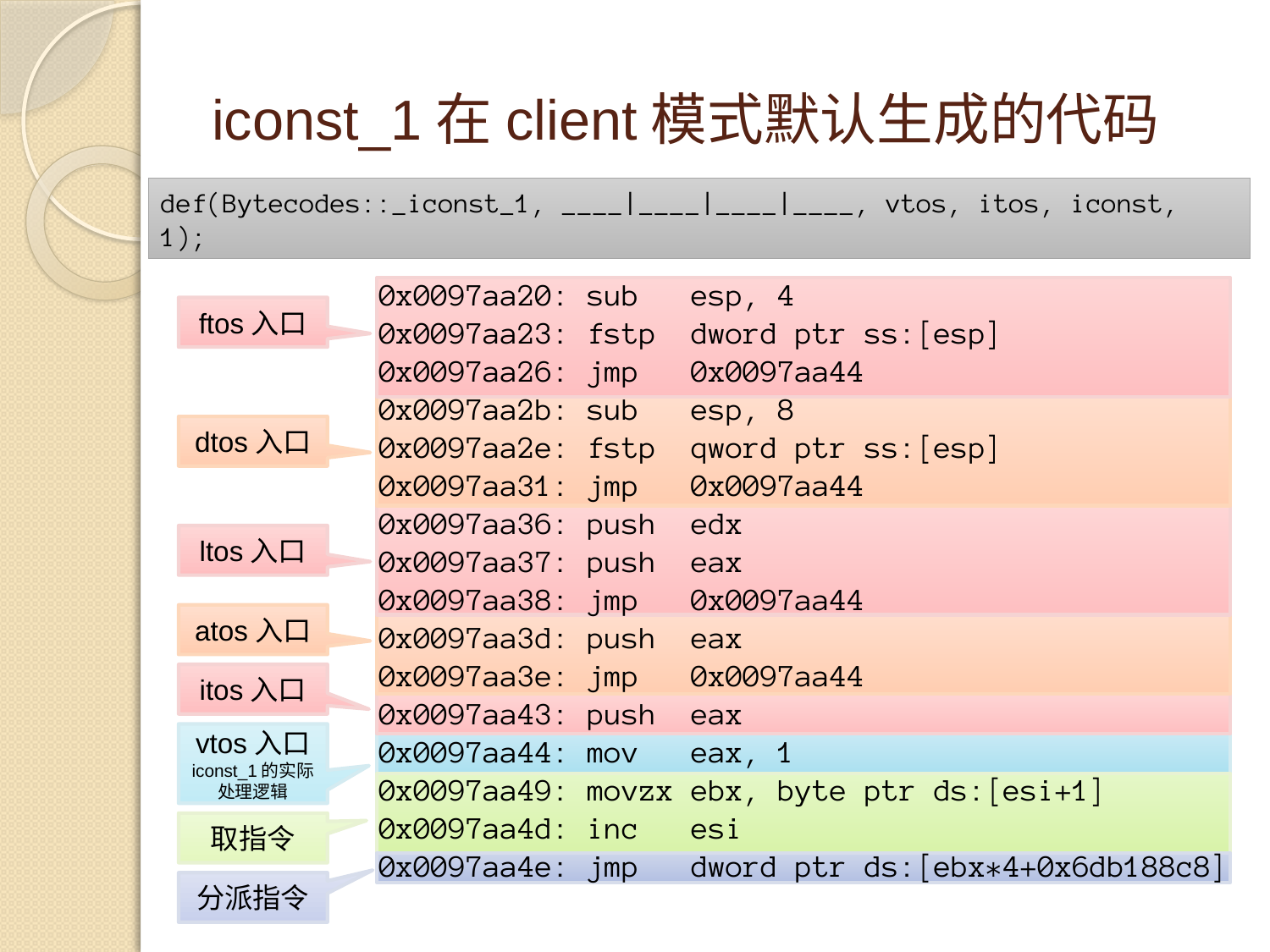

# iconst_1在client模式默认生成的代码
def(Bytecodes::_iconst_1, ____|____|____|____, vtos, itos, iconst, 1);
0x0097aa20: sub   esp, 4
0x0097aa23: fstp  dword ptr ss:[esp]
0x0097aa26: jmp   0x0097aa44
0x0097aa2b: sub   esp, 8
0x0097aa2e: fstp  qword ptr ss:[esp]
0x0097aa31: jmp   0x0097aa44
0x0097aa36: push  edx
0x0097aa37: push  eax
0x0097aa38: jmp   0x0097aa44
0x0097aa3d: push  eax
0x0097aa3e: jmp   0x0097aa44
0x0097aa43: push  eax
0x0097aa44: mov   eax, 1
0x0097aa49: movzx ebx, byte ptr ds:[esi+1]
0x0097aa4d: inc   esi
0x0097aa4e: jmp   dword ptr ds:[ebx*4+0x6db188c8]

ftos入口

dtos入口

ltos入口
atos入口

itos入口

vtos入口
iconst_1的实际处理逻辑

取指令

分派指令